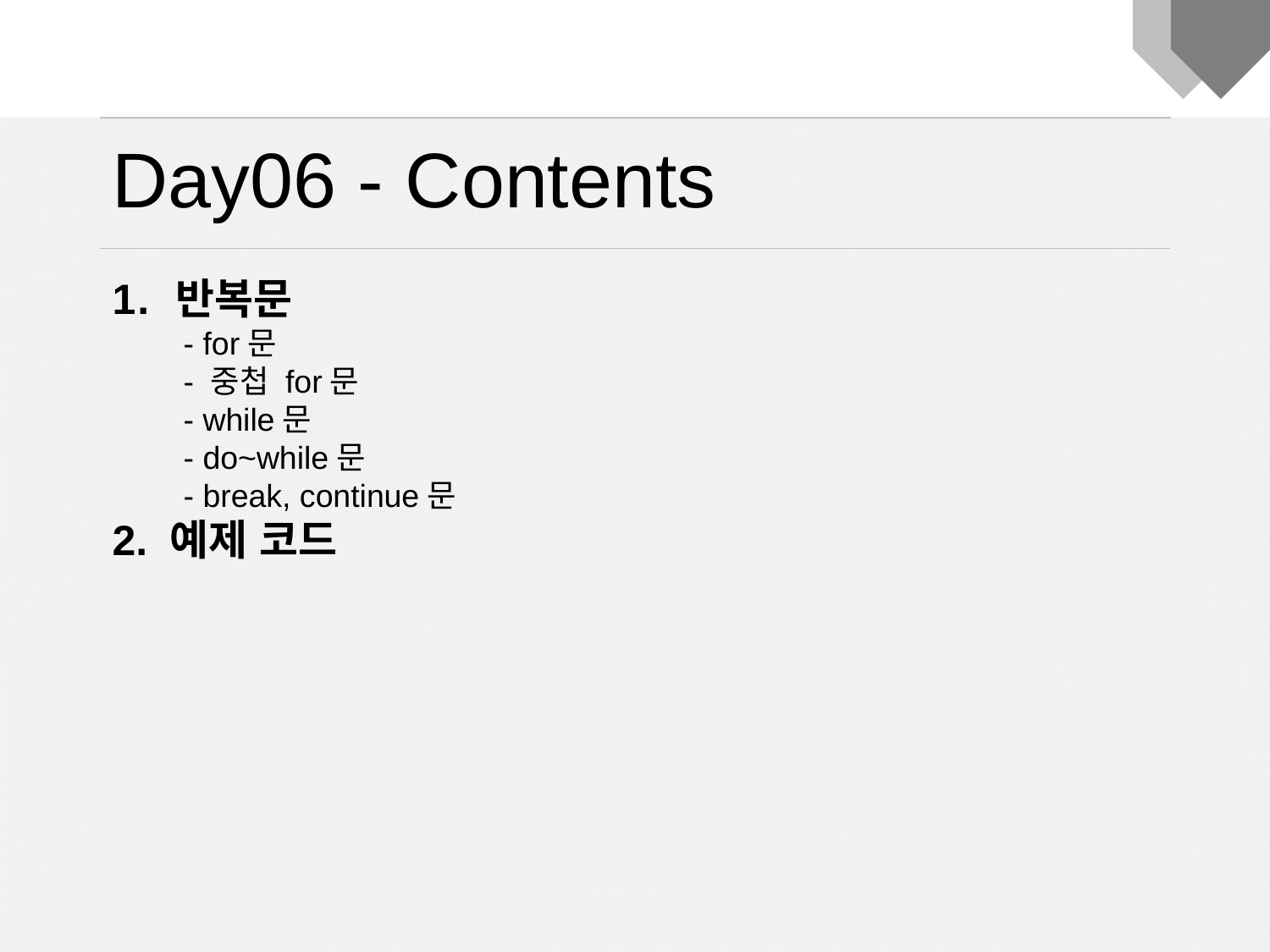

Day06 - Contents
반복문
        - for문
        - 중첩 for문
        - while문
        - do~while문
        - break, continue문
2. 예제 코드